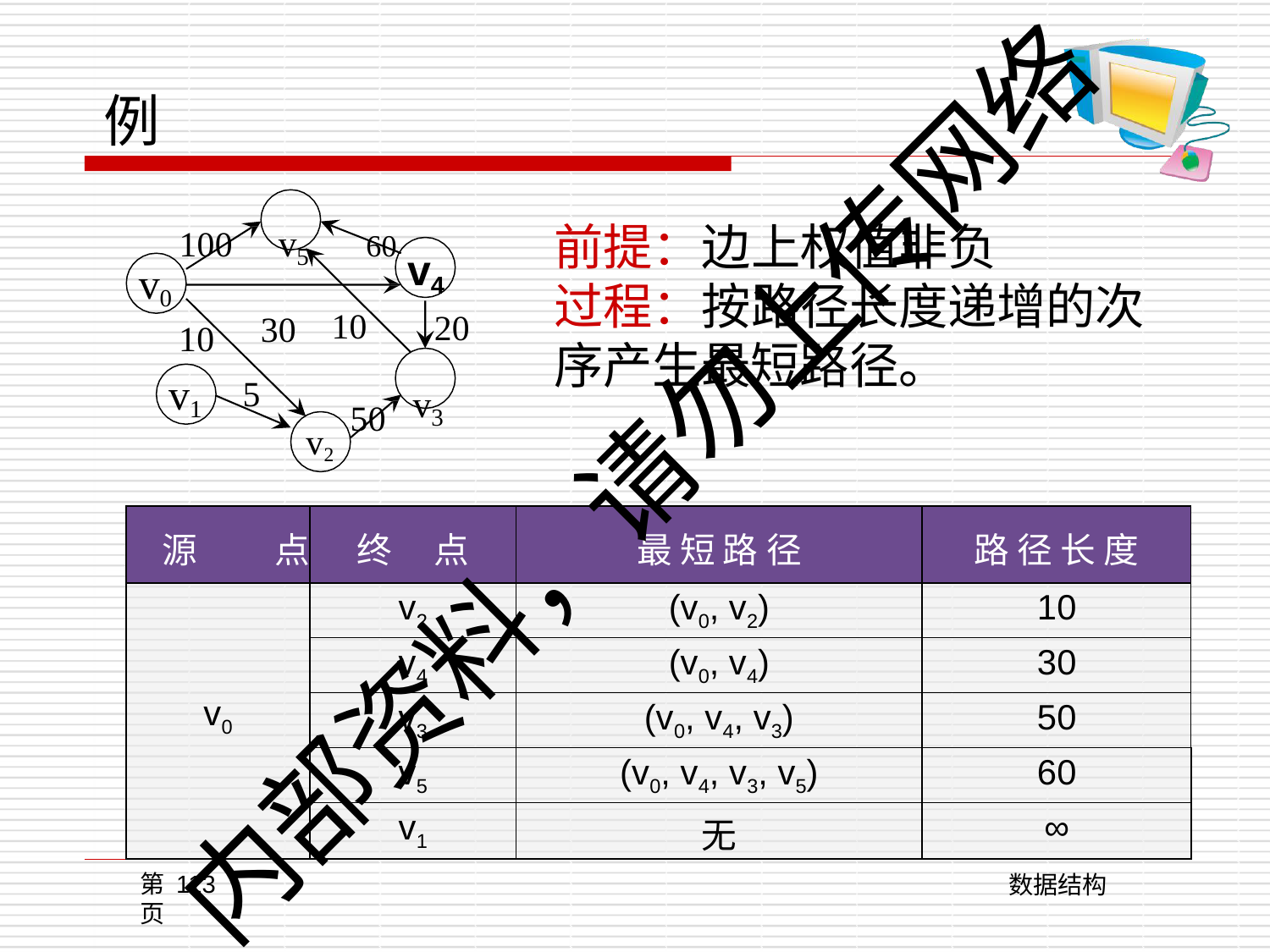

例

100	v5	60
30
前提：边上权值非负
过程：按路径长度递增的次 序产生最短路径。

v4
20

v0

10
10
v1

50	v3
5

v2
内部资料，请勿上传网络
|  | 源 点 | 终 点 | 最 短 路 径 | 路 径 长 度 |
| --- | --- | --- | --- | --- |
|  | v0 | v2 | (v0, v2) | 10 |
|  |  | v4 | (v0, v4) | 30 |
|  |  | v3 | (v0, v4, v3) | 50 |
|  |  | v5 | (v0, v4, v3, v5) | 60 |
|  |  | v1 | 无 | ∞ |
第 113 页
数据结构